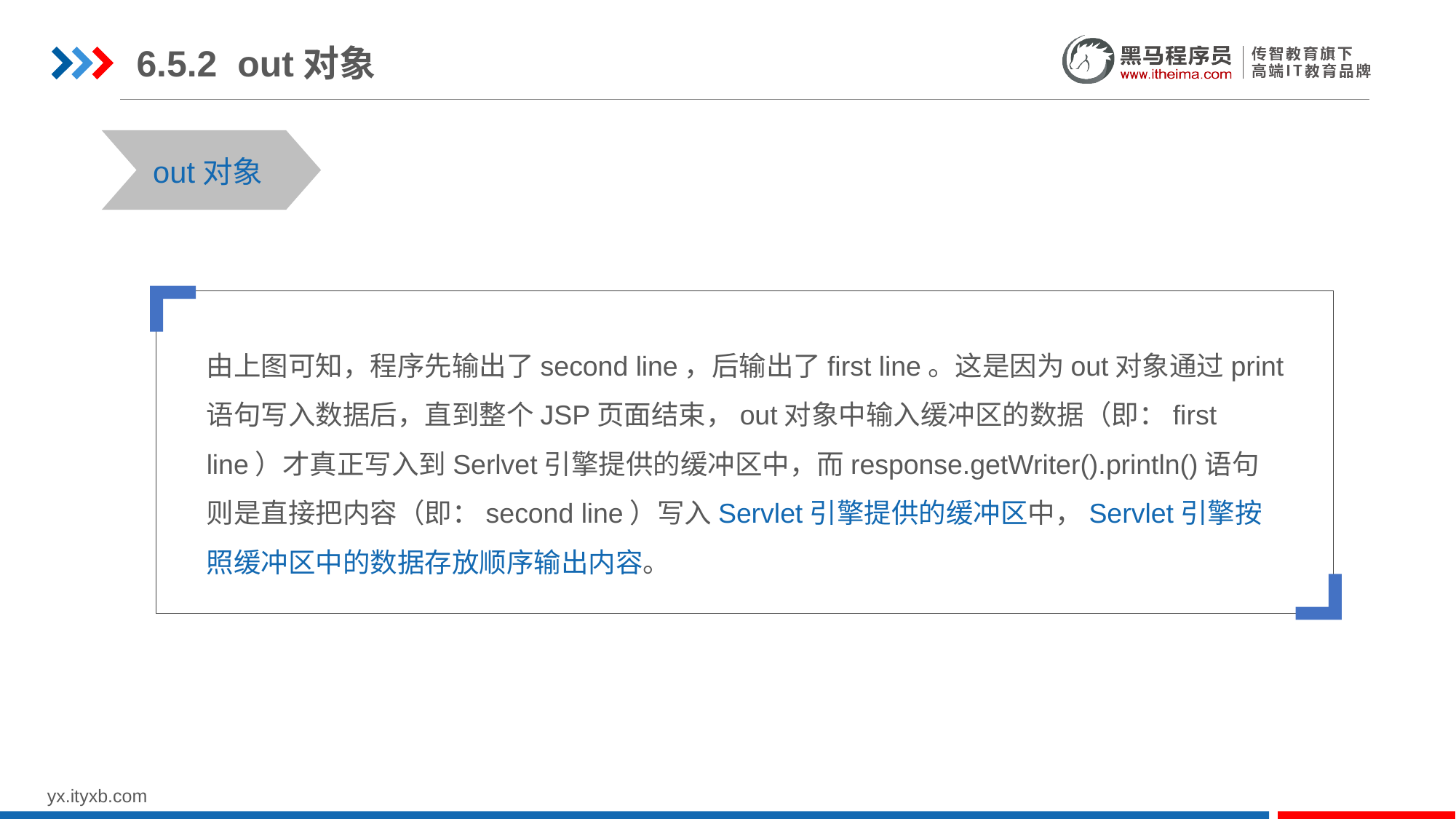

6.5.2  out对象

out对象

由上图可知，程序先输出了second line，后输出了first line。这是因为out对象通过print语句写入数据后，直到整个JSP页面结束，out对象中输入缓冲区的数据（即：first line）才真正写入到Serlvet引擎提供的缓冲区中，而response.getWriter().println()语句则是直接把内容（即：second line）写入Servlet引擎提供的缓冲区中，Servlet引擎按照缓冲区中的数据存放顺序输出内容。